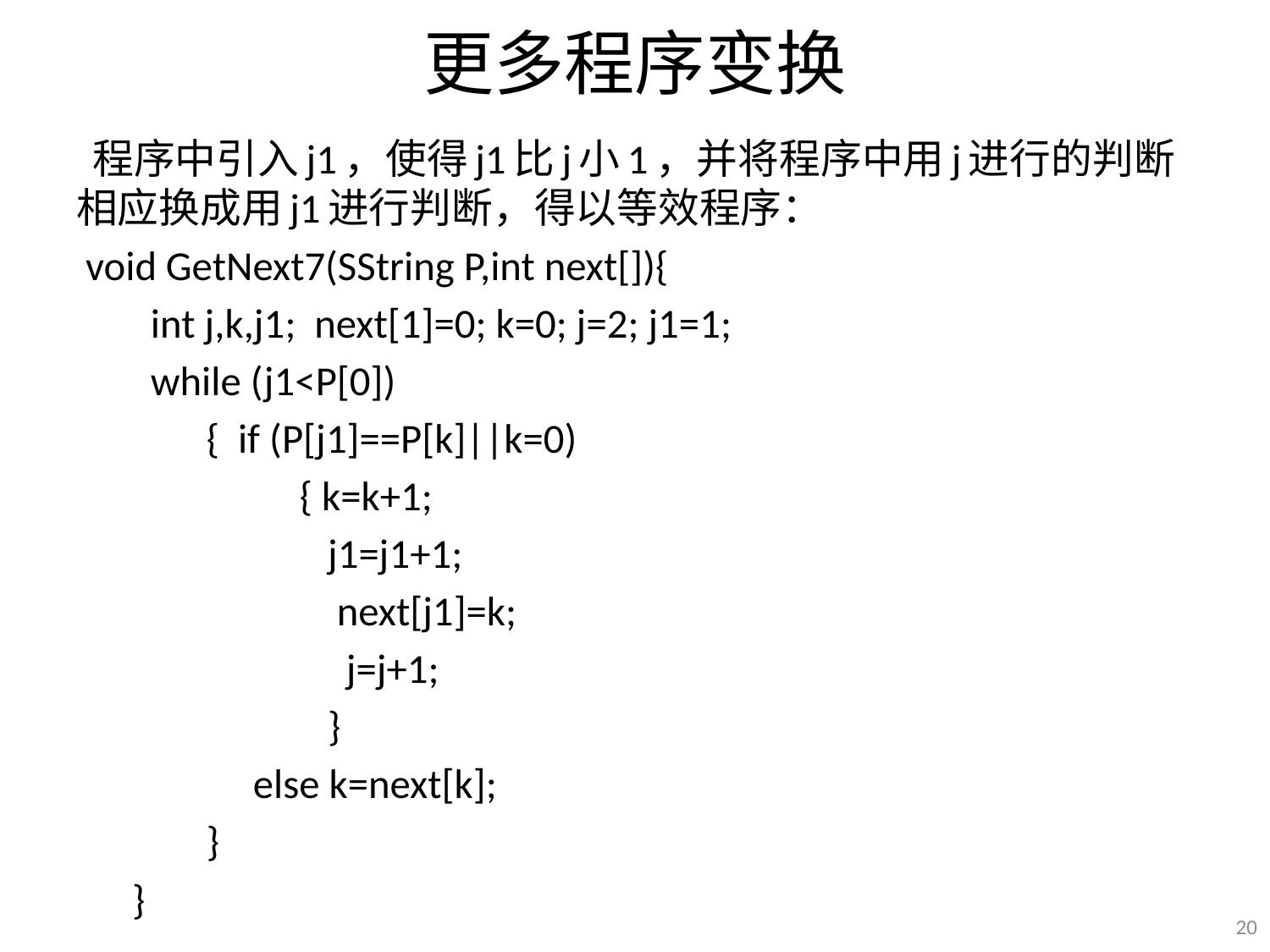

# 更多程序变换
 程序中引入j1，使得j1比j小1，并将程序中用j进行的判断相应换成用j1进行判断，得以等效程序：
 void GetNext7(SString P,int next[]){
        int j,k,j1;  next[1]=0; k=0; j=2; j1=1;
        while (j1<P[0])
              {  if (P[j1]==P[k]||k=0)
                        { k=k+1;
                           j1=j1+1;
                            next[j1]=k;
                             j=j+1;
                           }
                   else k=next[k];
              }
      }
20